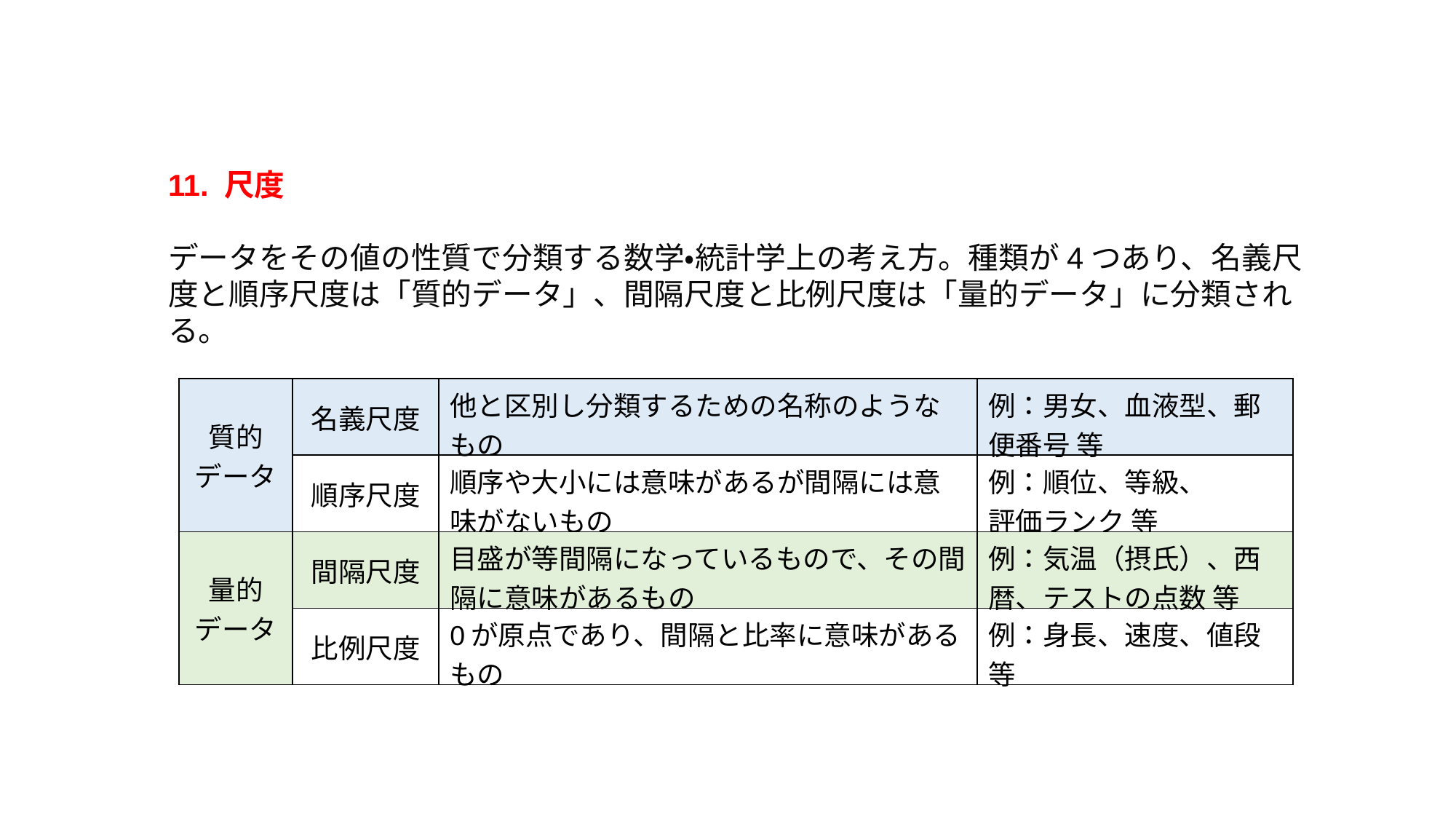

11. 尺度

データをその値の性質で分類する数学・統計学上の考え方。種類が4つあり、名義尺度と順序尺度は「質的データ」、間隔尺度と比例尺度は「量的データ」に分類される。
| 質的 データ | 名義尺度 | 他と区別し分類するための名称のようなもの | 例：男女、血液型、郵便番号 等 |
| --- | --- | --- | --- |
|  | 順序尺度 | 順序や大小には意味があるが間隔には意味がないもの | 例：順位、等級、 評価ランク 等 |
| 量的 データ | 間隔尺度 | 目盛が等間隔になっているもので、その間隔に意味があるもの | 例：気温（摂氏）、西暦、テストの点数 等 |
|  | 比例尺度 | 0が原点であり、間隔と比率に意味があるもの | 例：身長、速度、値段 等 |